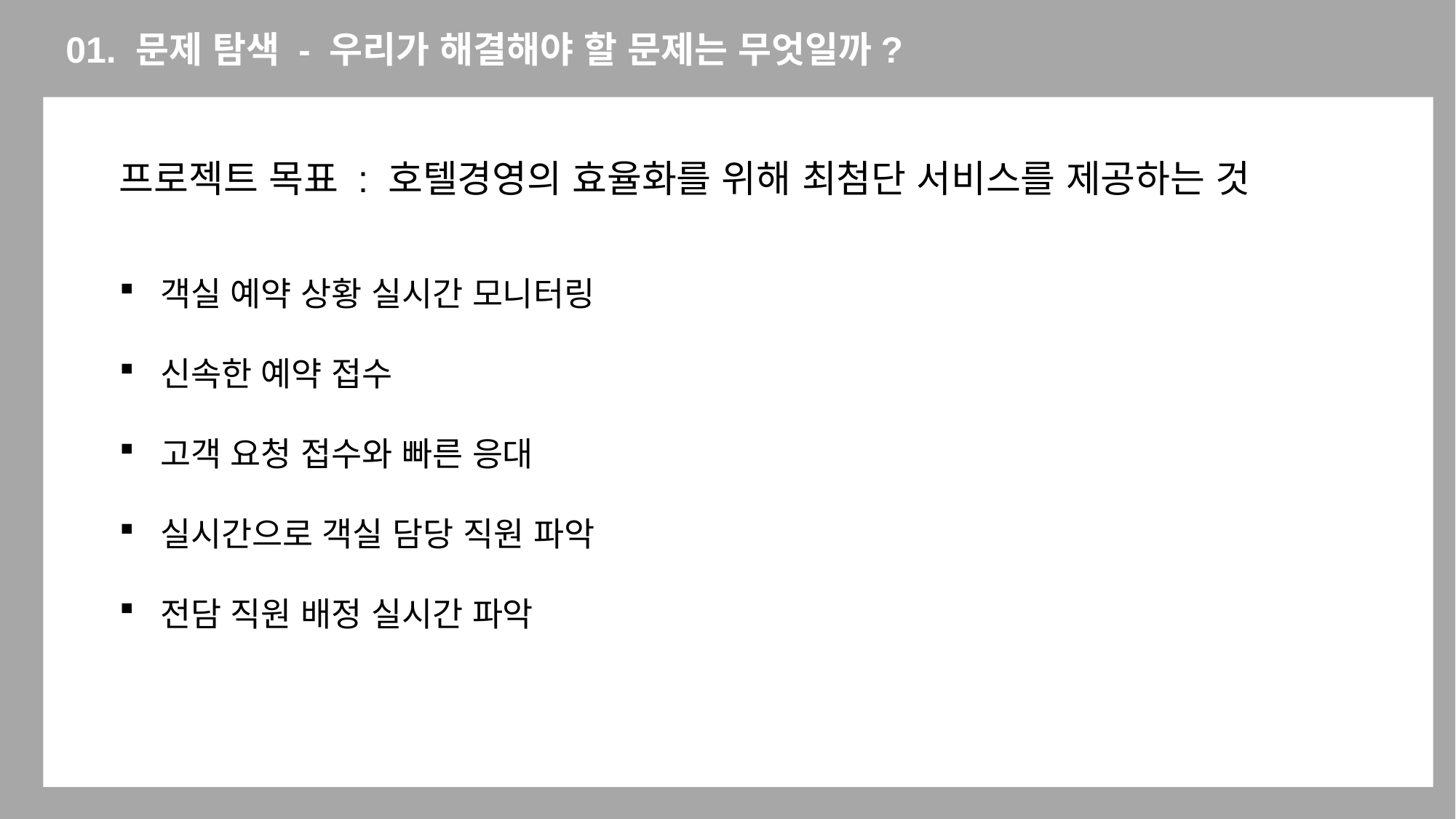

01. 문제 탐색 - 우리가 해결해야 할 문제는 무엇일까?
프로젝트 목표 : 호텔경영의 효율화를 위해 최첨단 서비스를 제공하는 것

객실 예약 상황 실시간 모니터링

신속한 예약 접수

고객 요청 접수와 빠른 응대

실시간으로 객실 담당 직원 파악

전담 직원 배정 실시간 파악